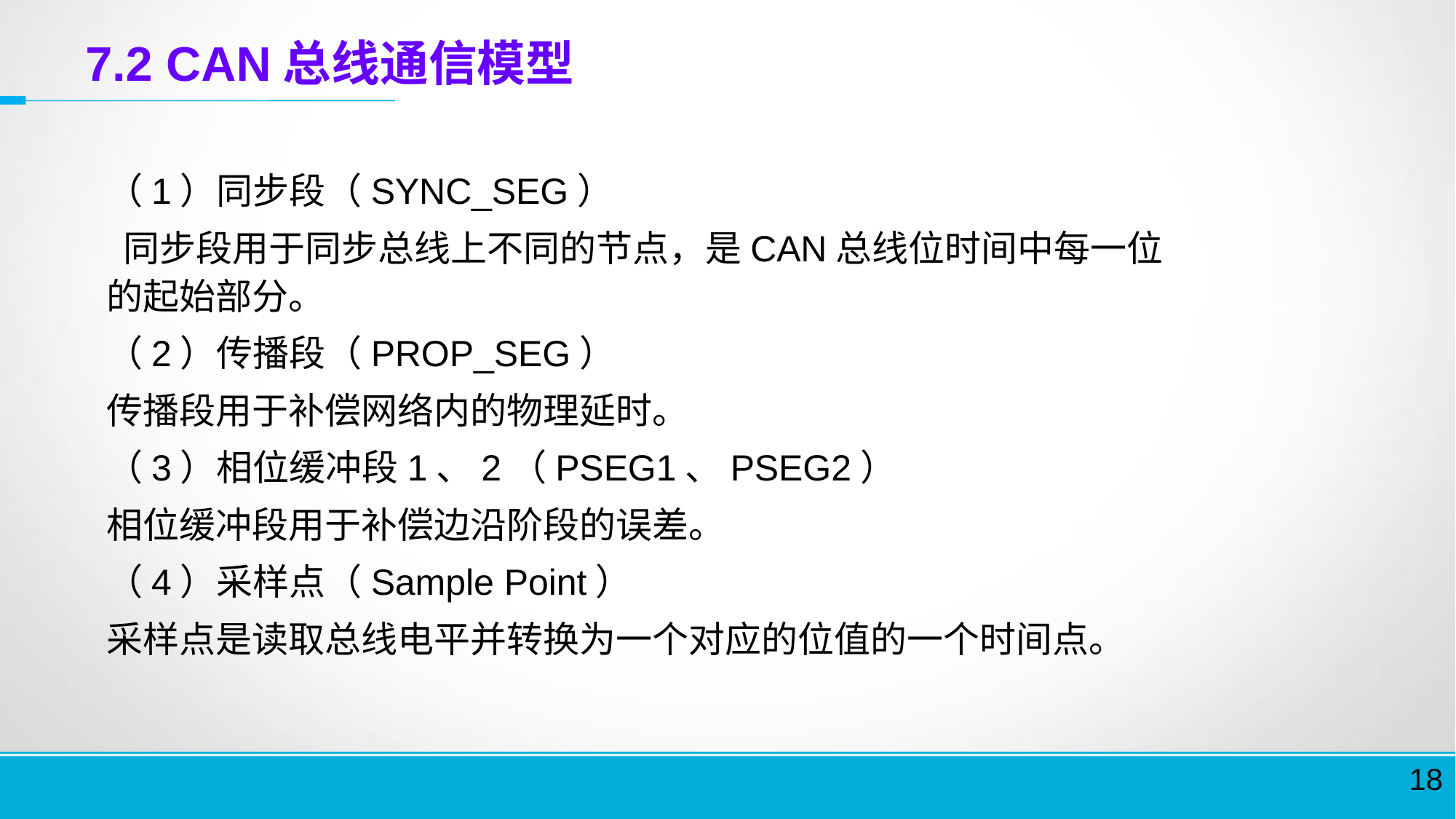

7.2 CAN总线通信模型
	（1）同步段（SYNC_SEG）
	 同步段用于同步总线上不同的节点，是CAN总线位时间中每一位的起始部分。
	（2）传播段（PROP_SEG）
	传播段用于补偿网络内的物理延时。
	（3）相位缓冲段1、2（PSEG1、PSEG2）
	相位缓冲段用于补偿边沿阶段的误差。
	（4）采样点（Sample Point）
	采样点是读取总线电平并转换为一个对应的位值的一个时间点。
18